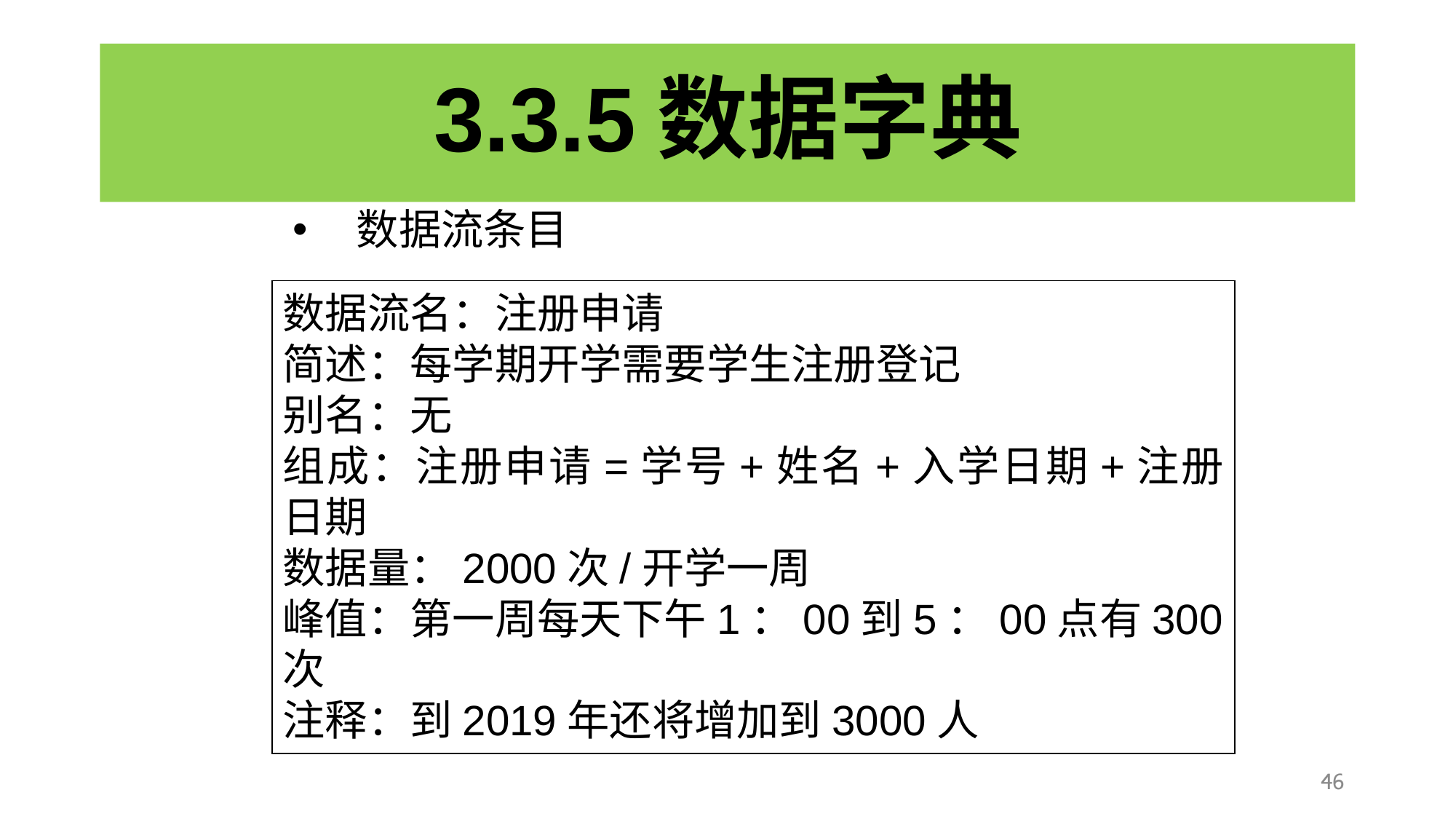

# 3.3.5数据字典
数据流条目

数据流名：注册申请
简述：每学期开学需要学生注册登记
别名：无
组成：注册申请=学号+姓名+入学日期+注册日期
数据量：2000次/开学一周
峰值：第一周每天下午1：00到5：00点有300次
注释：到2019年还将增加到3000人

46